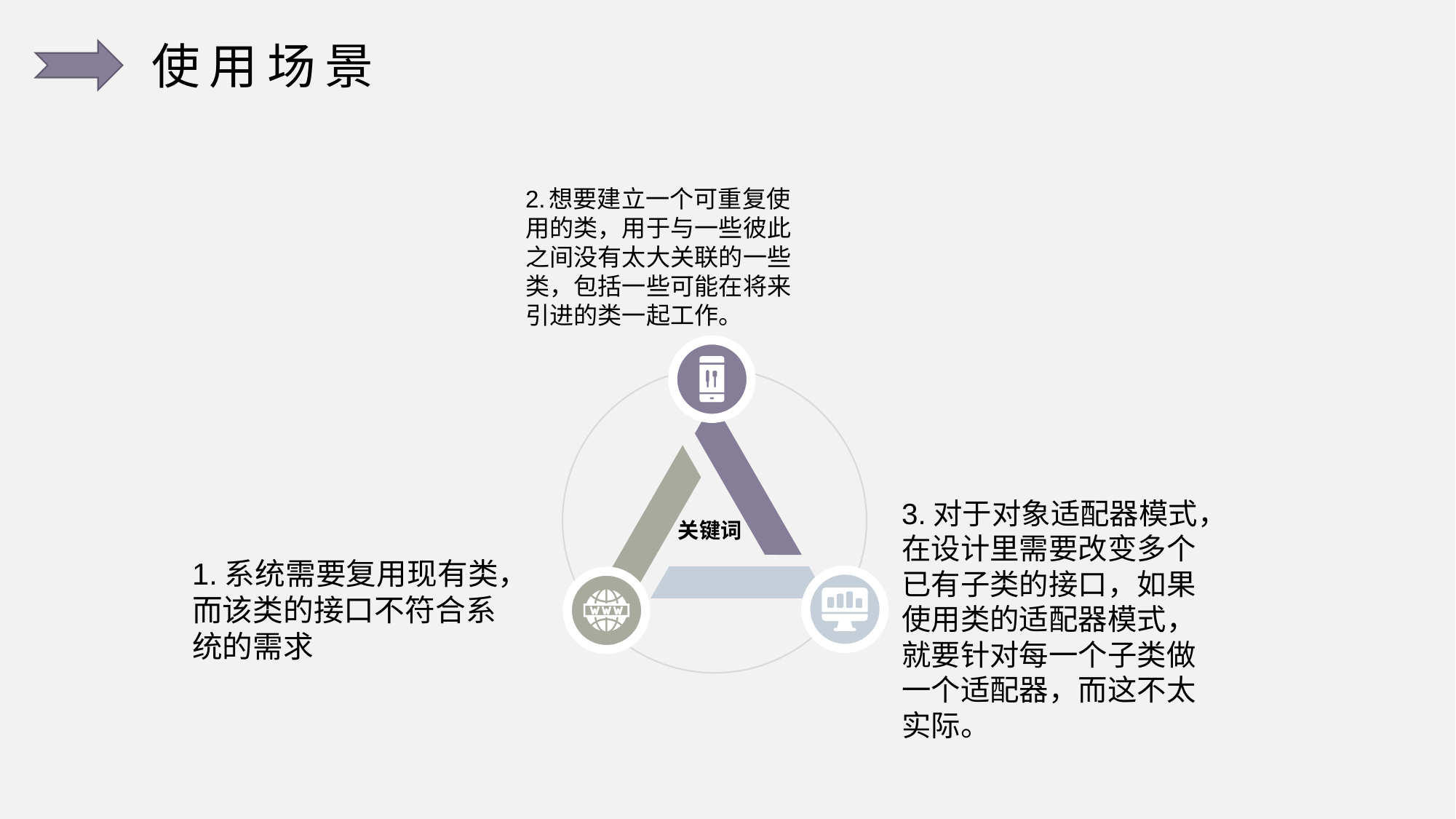

使用场景

2.想要建立一个可重复使
用的类，用于与一些彼此
之间没有太大关联的一些
类，包括一些可能在将来
引进的类一起工作。

1.系统需要复用现有类，
而该类的接口不符合系
统的需求
关键词
3.对于对象适配器模式，
在设计里需要改变多个
已有子类的接口，如果
使用类的适配器模式，
就要针对每一个子类做
一个适配器，而这不太
实际。